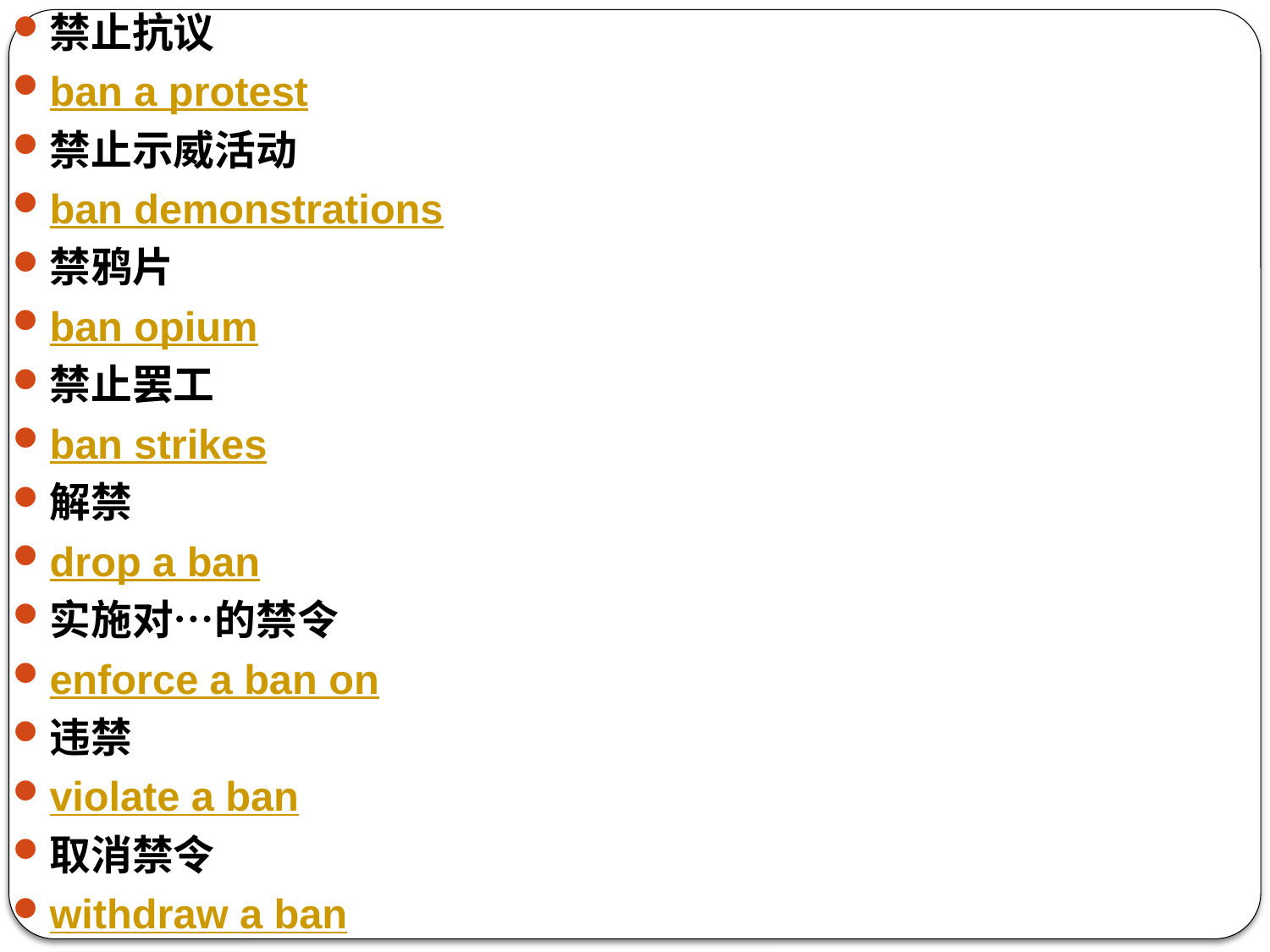

禁止抗议
ban a protest
禁止示威活动
ban demonstrations
禁鸦片
ban opium
禁止罢工
ban strikes
解禁
drop a ban
实施对…的禁令
enforce a ban on
违禁
violate a ban
取消禁令
withdraw a ban